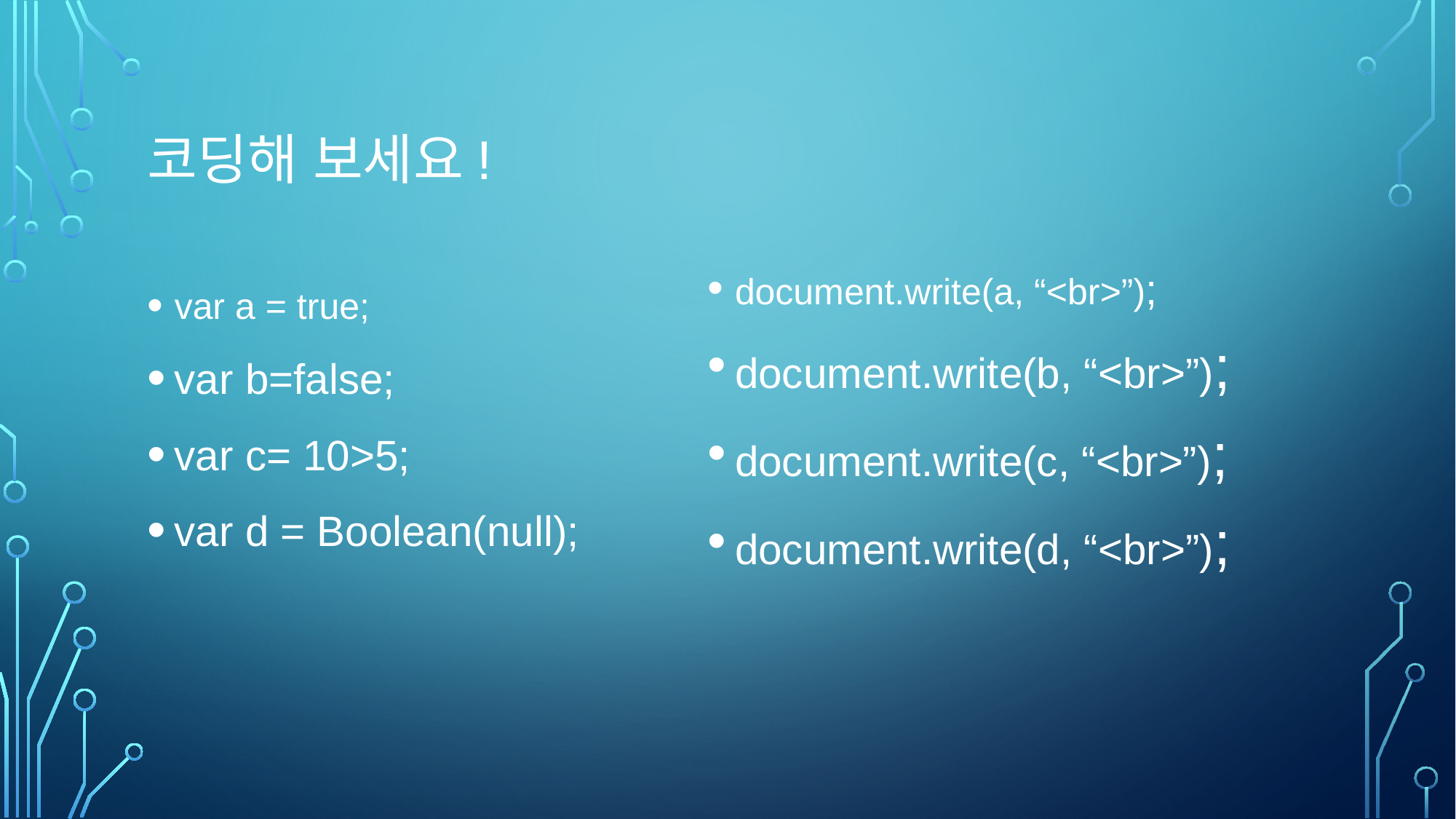

# 코딩해 보세요!
document.write(a, “<br>”);
document.write(b, “<br>”);
document.write(c, “<br>”);
document.write(d, “<br>”);

var a = true;
var b=false;
var c= 10>5;
var d = Boolean(null);